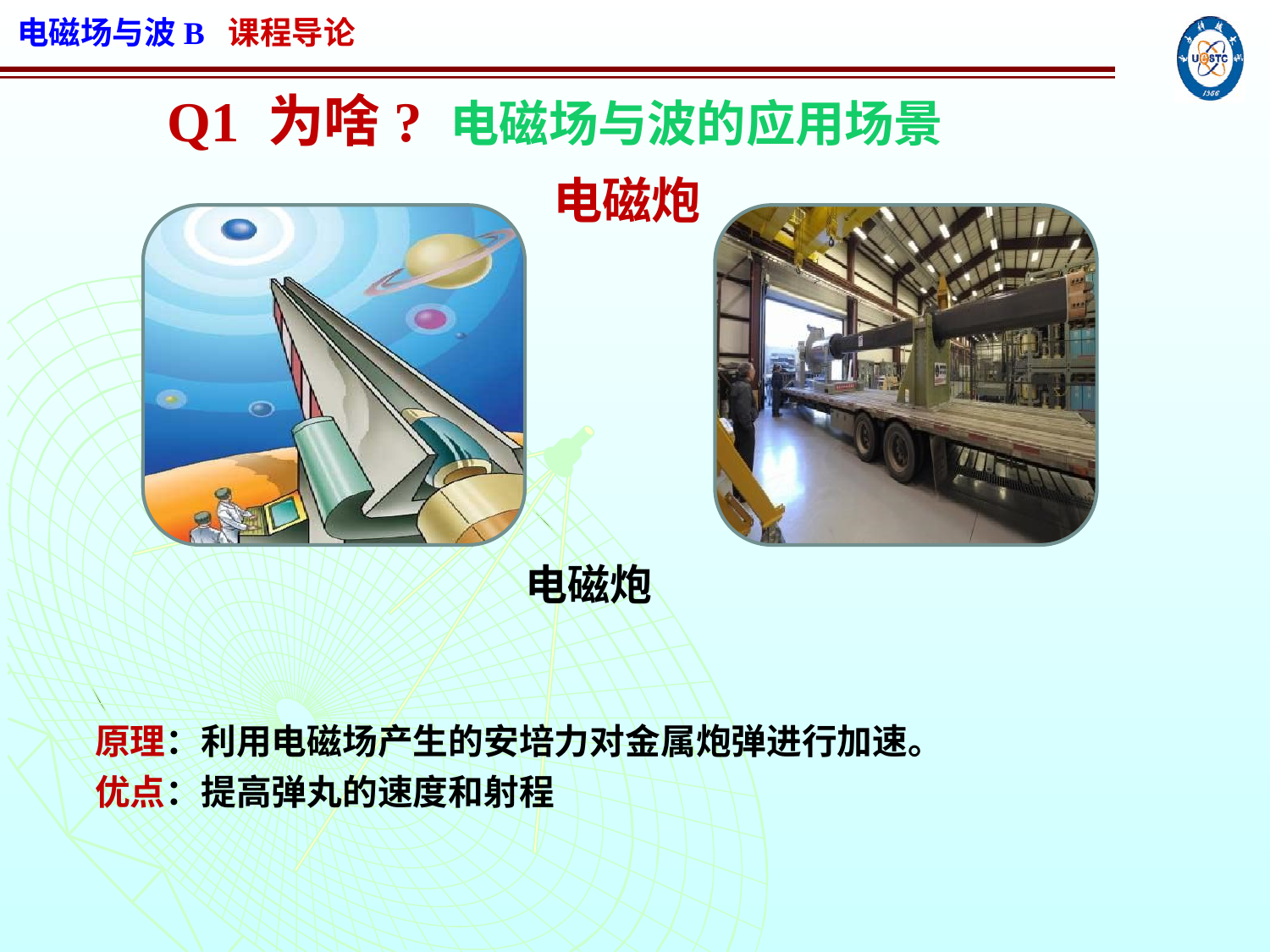

Q1 为啥? 电磁场与波的应用场景
电磁炮

电磁炮
原理：利用电磁场产生的安培力对金属炮弹进行加速。
优点：提高弹丸的速度和射程